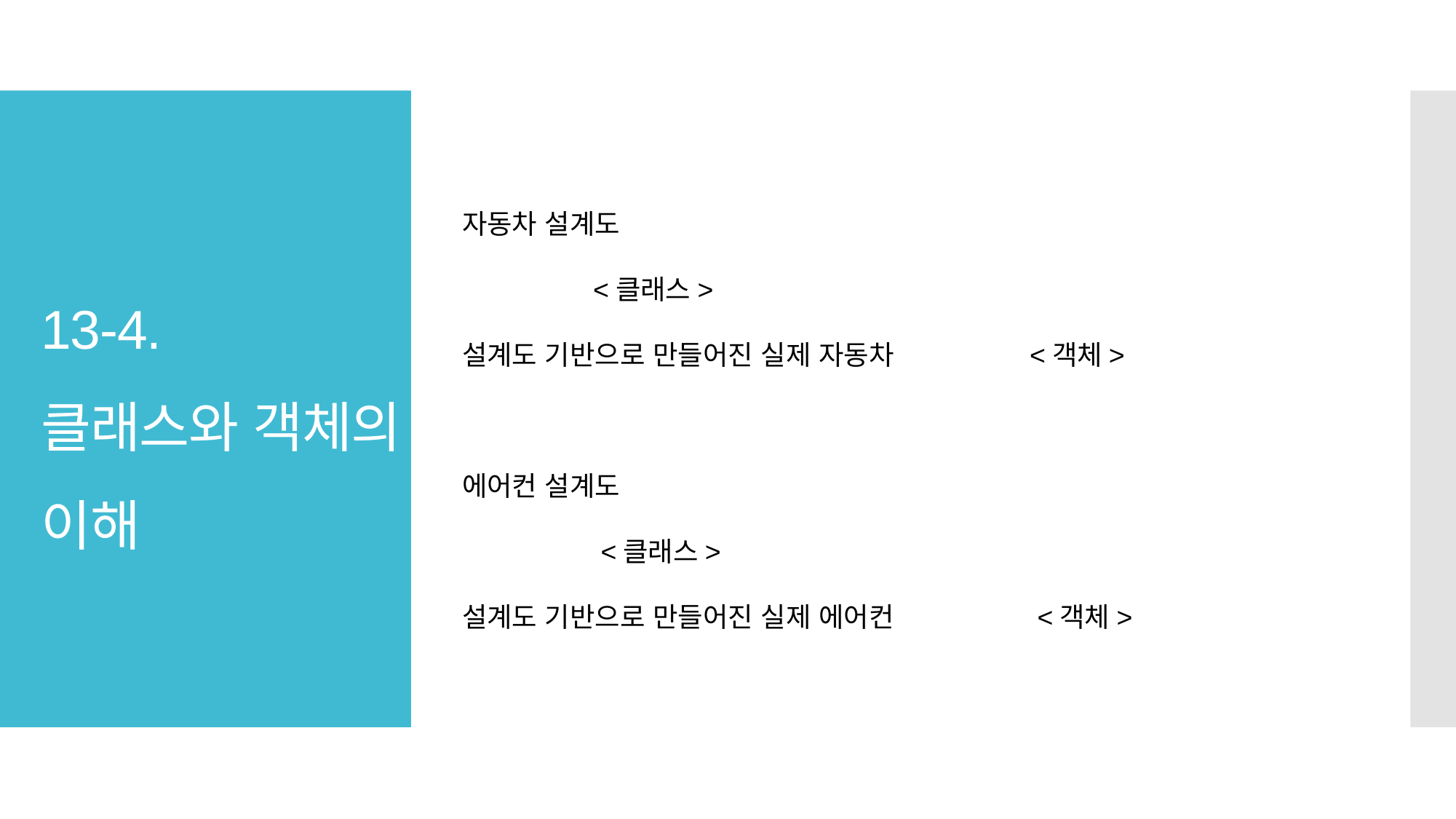

# 13-4. 클래스와 객체의 이해
자동차 설계도 						  <클래스>
설계도 기반으로 만들어진 실제 자동차 	  <객체>

에어컨 설계도						   <클래스>
설계도 기반으로 만들어진 실제 에어컨 	   <객체>